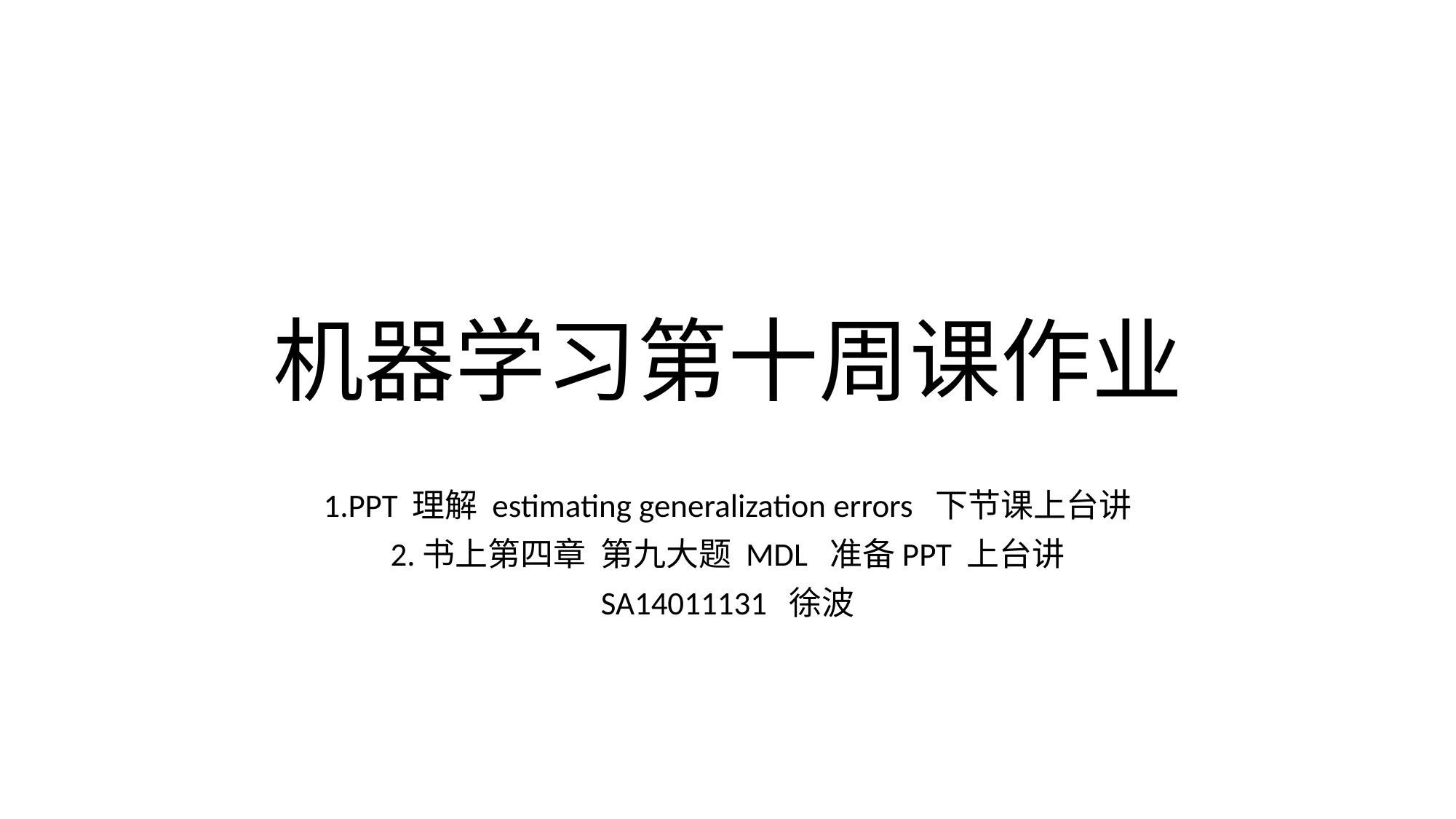

# 机器学习第十周课作业

1.PPT 理解 estimating generalization errors  下节课上台讲
2.书上第四章  第九大题 MDL  准备PPT 上台讲
SA14011131  徐波